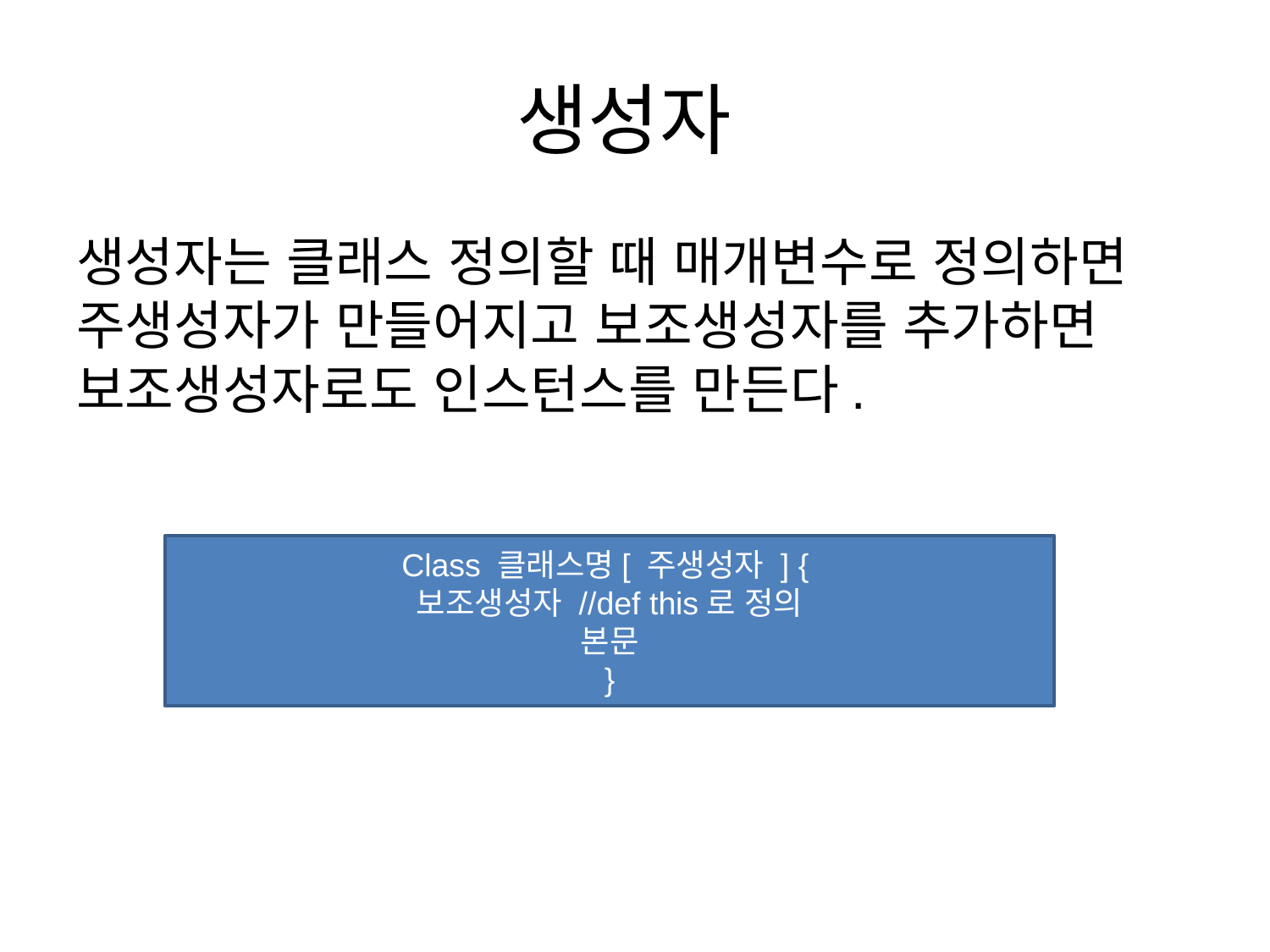

# 생성자
생성자는 클래스 정의할 때 매개변수로 정의하면 주생성자가 만들어지고 보조생성자를 추가하면 보조생성자로도 인스턴스를 만든다.
Class 클래스명[ 주생성자 ] {
보조생성자 //def this로 정의
본문
}